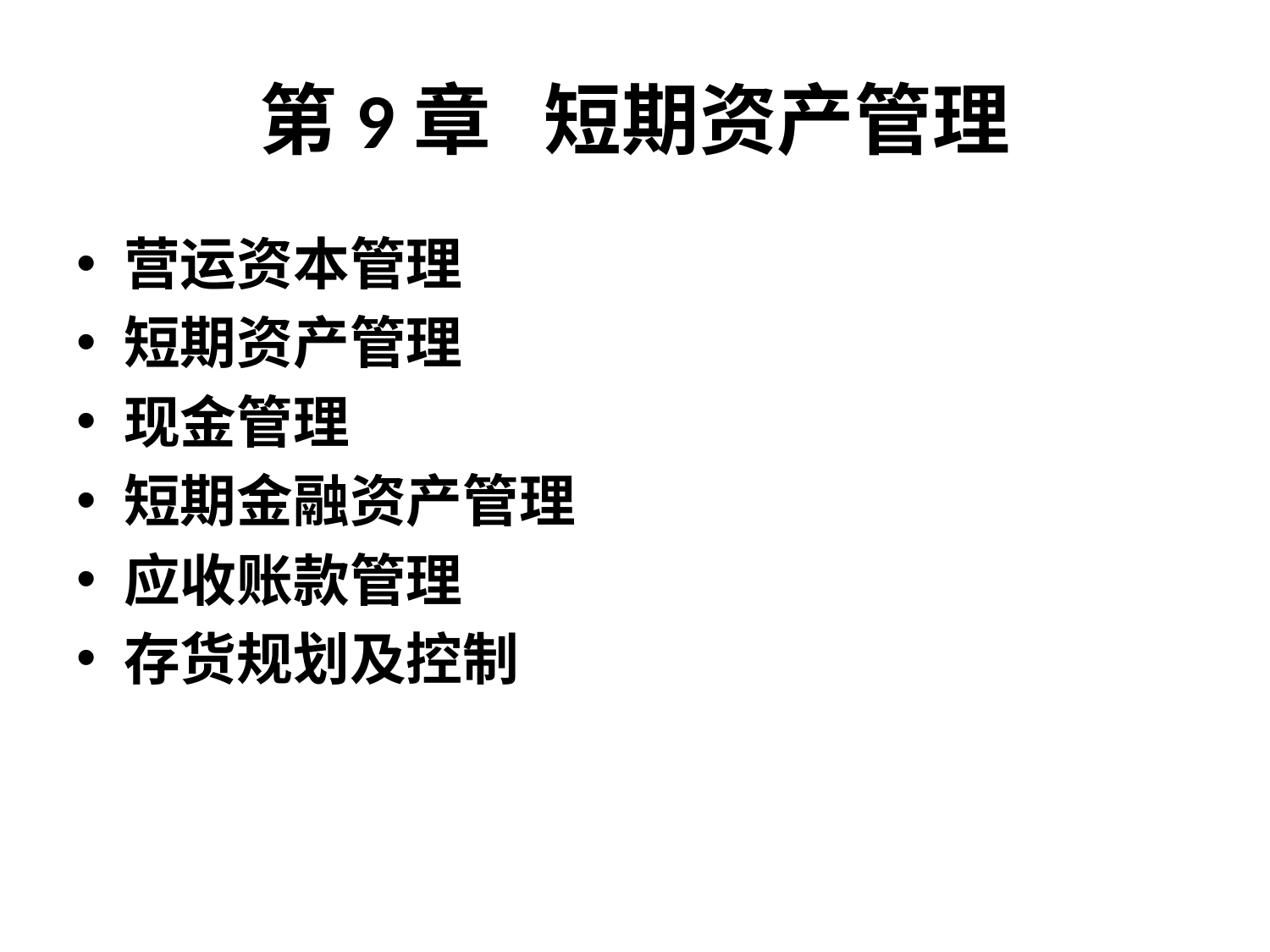

# 第9章   短期资产管理
营运资本管理
短期资产管理
现金管理
短期金融资产管理
应收账款管理
存货规划及控制